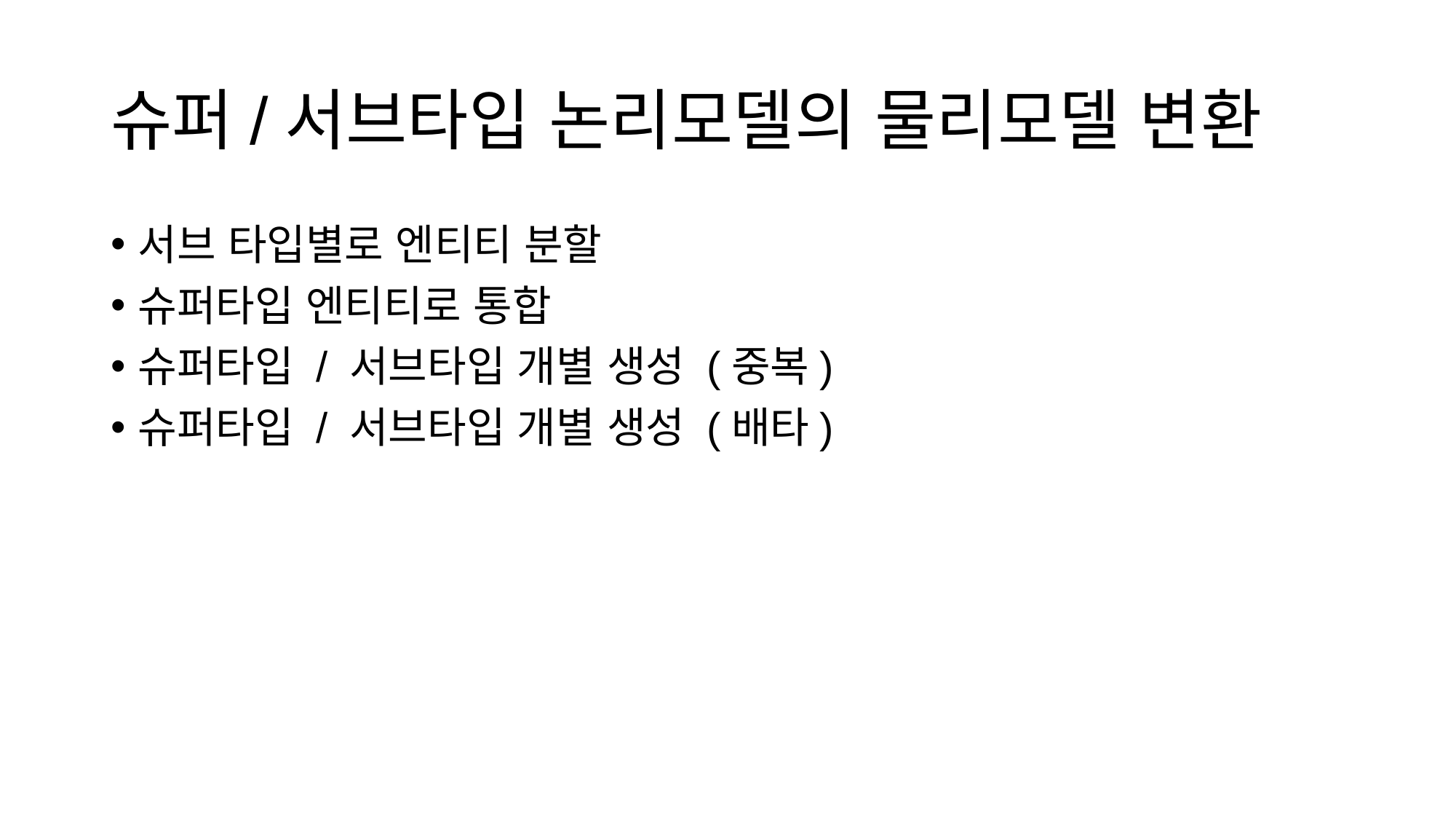

# 슈퍼/서브타입 논리모델의 물리모델 변환
서브 타입별로 엔티티 분할
슈퍼타입 엔티티로 통합
슈퍼타입 / 서브타입 개별 생성 (중복)
슈퍼타입 / 서브타입 개별 생성 (배타)